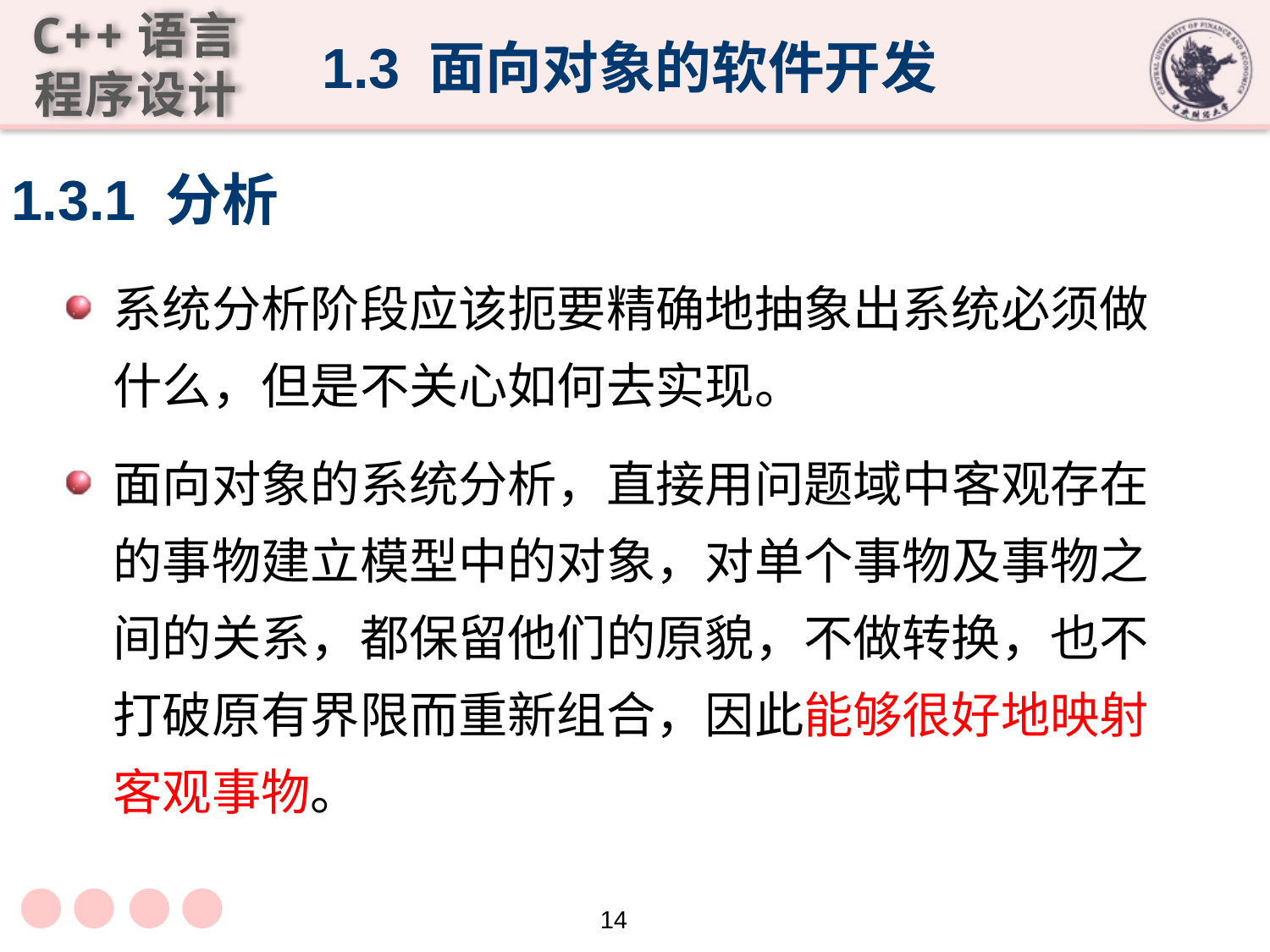

1.3 面向对象的软件开发
# 1.3.1 分析
系统分析阶段应该扼要精确地抽象出系统必须做什么，但是不关心如何去实现。
面向对象的系统分析，直接用问题域中客观存在的事物建立模型中的对象，对单个事物及事物之间的关系，都保留他们的原貌，不做转换，也不打破原有界限而重新组合，因此能够很好地映射客观事物。

14